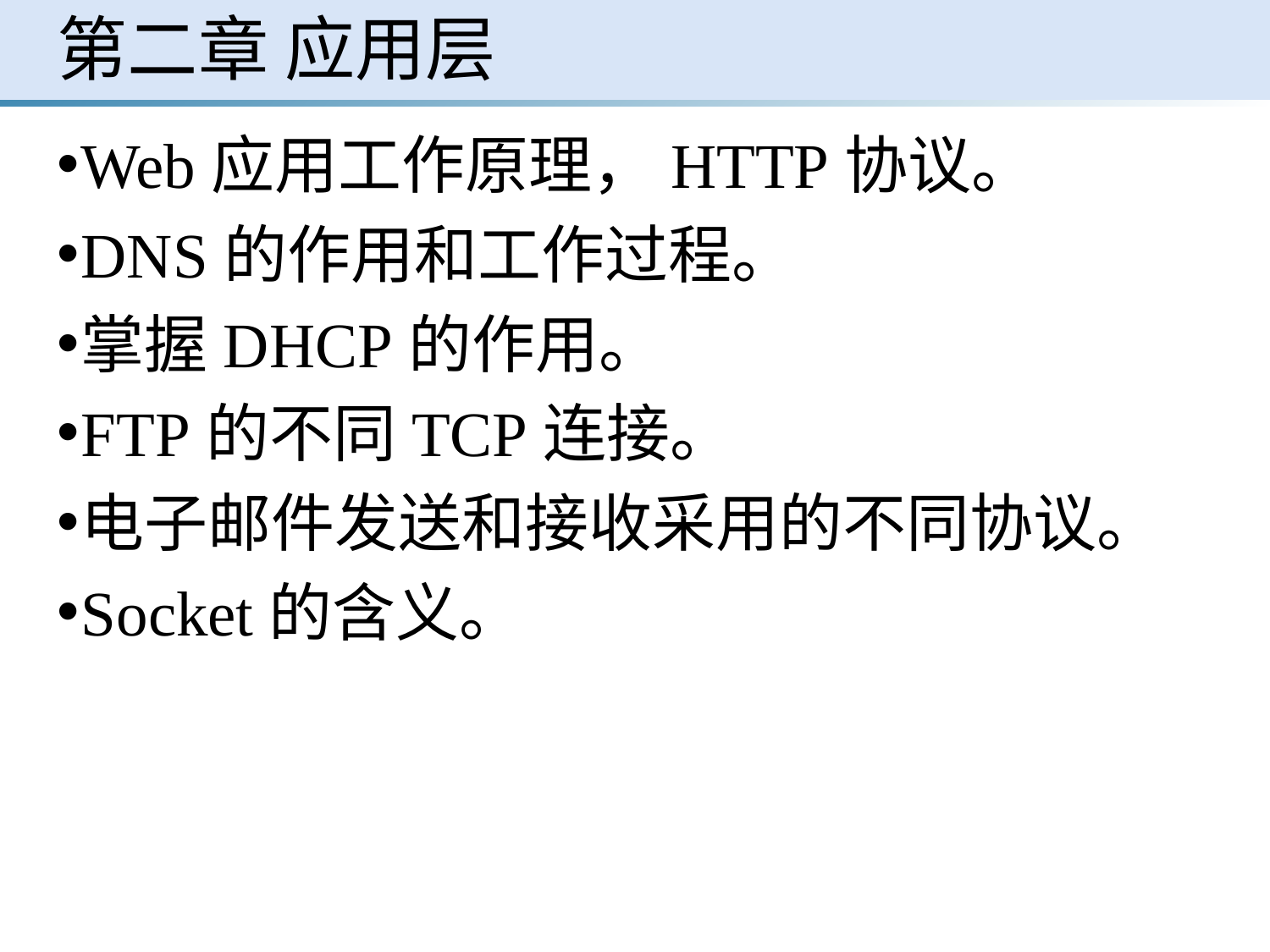

# 第二章 应用层
Web应用工作原理，HTTP协议。
DNS的作用和工作过程。
掌握DHCP的作用。
FTP的不同TCP连接。
电子邮件发送和接收采用的不同协议。
Socket的含义。